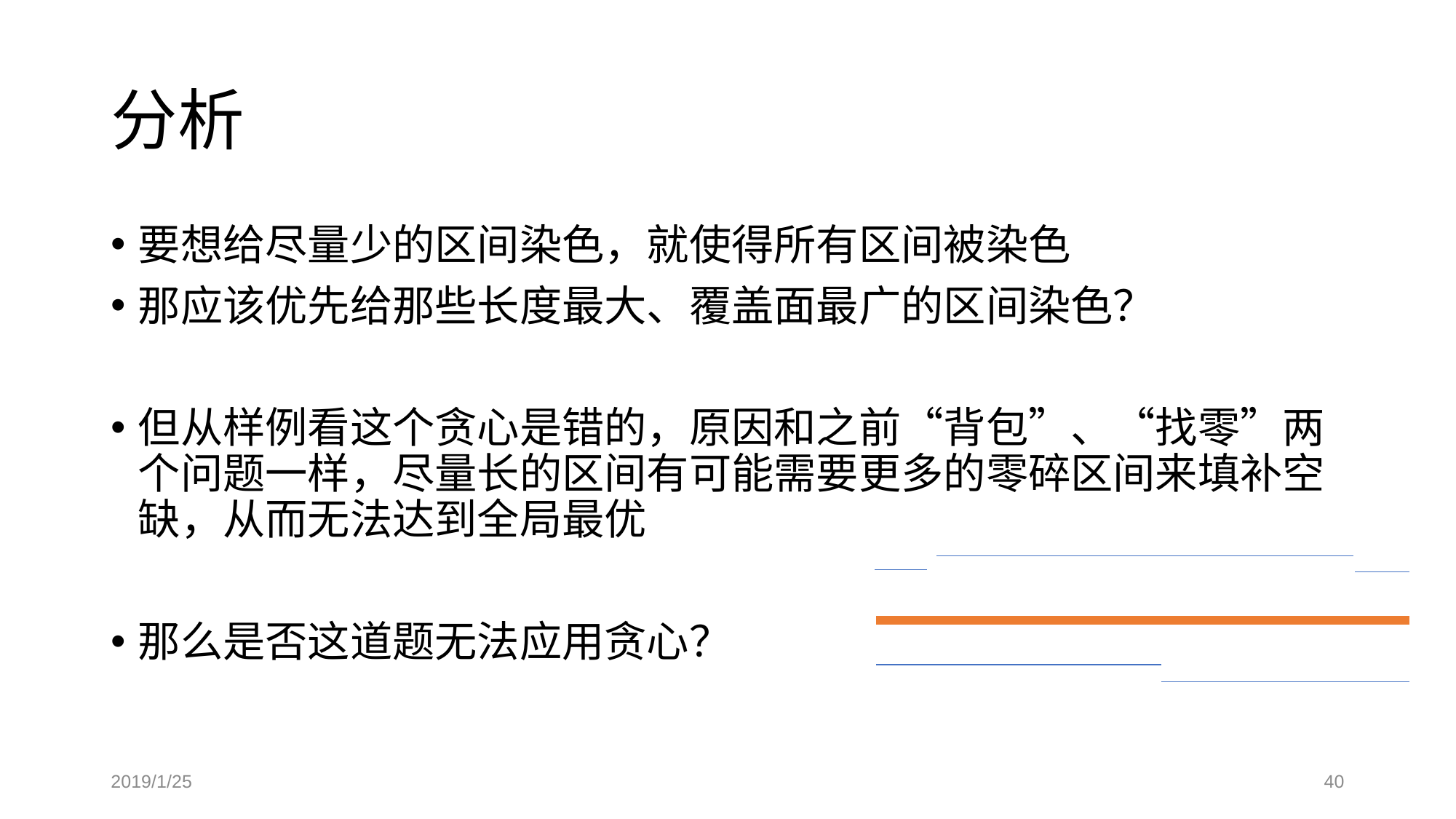

# 分析
要想给尽量少的区间染色，就使得所有区间被染色
那应该优先给那些长度最大、覆盖面最广的区间染色？

但从样例看这个贪心是错的，原因和之前“背包”、“找零”两个问题一样，尽量长的区间有可能需要更多的零碎区间来填补空缺，从而无法达到全局最优

那么是否这道题无法应用贪心？
2019/1/25
40